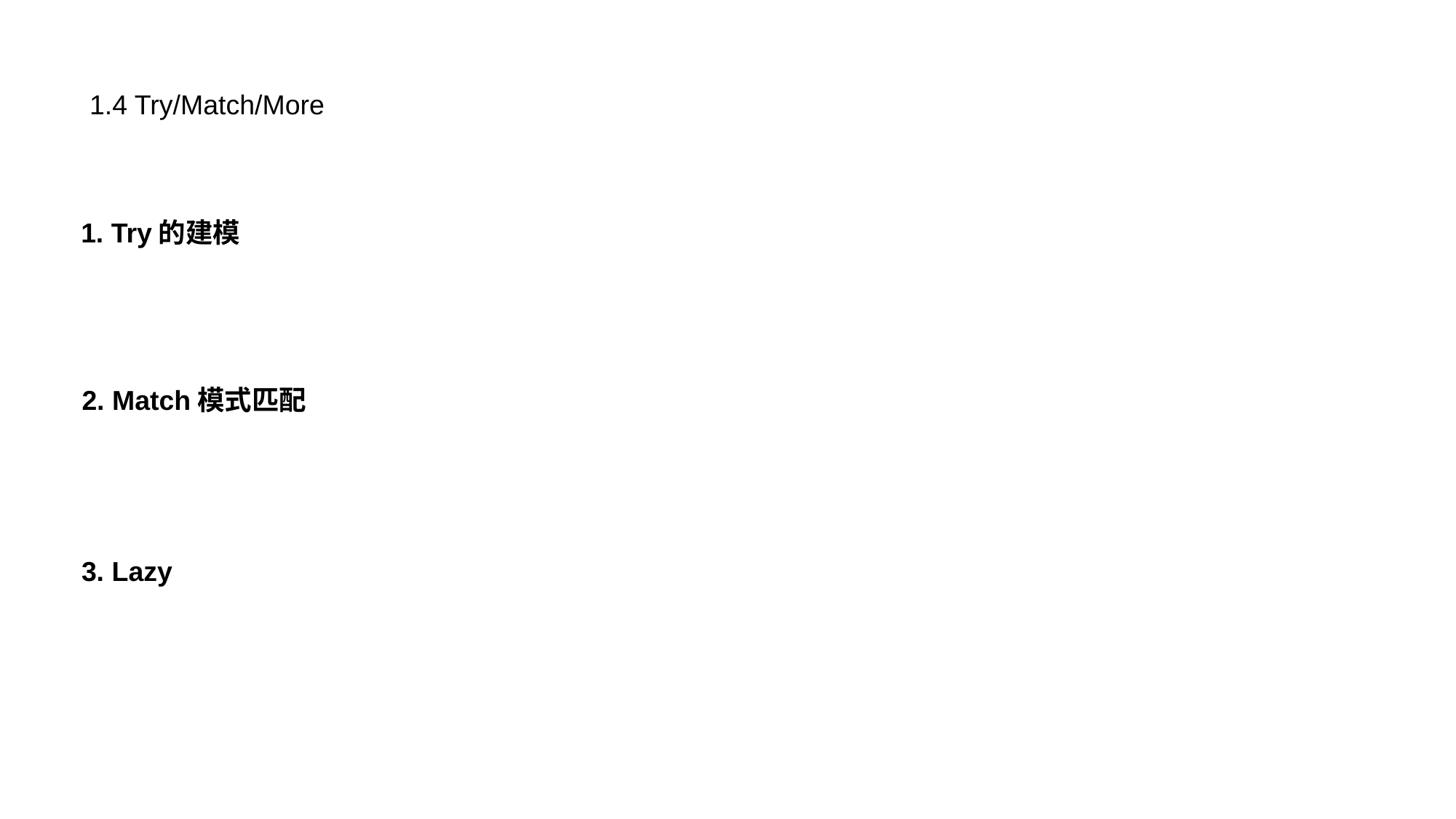

1.4 Try/Match/More
1. Try的建模

2. Match模式匹配

3. Lazy